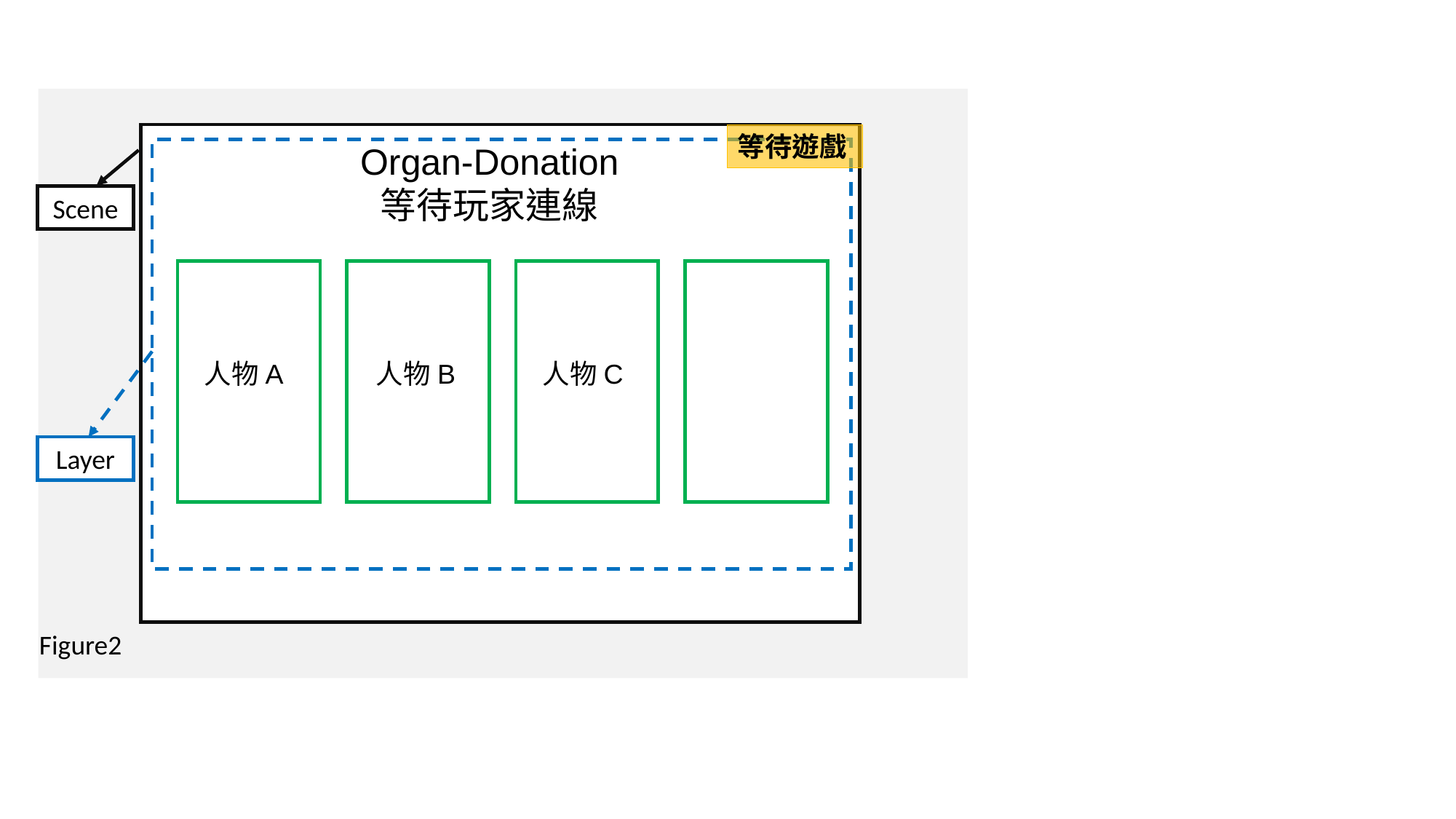

等待遊戲
Organ-Donation
等待玩家連線

Scene

人物A
人物B
人物C
Layer
Figure2